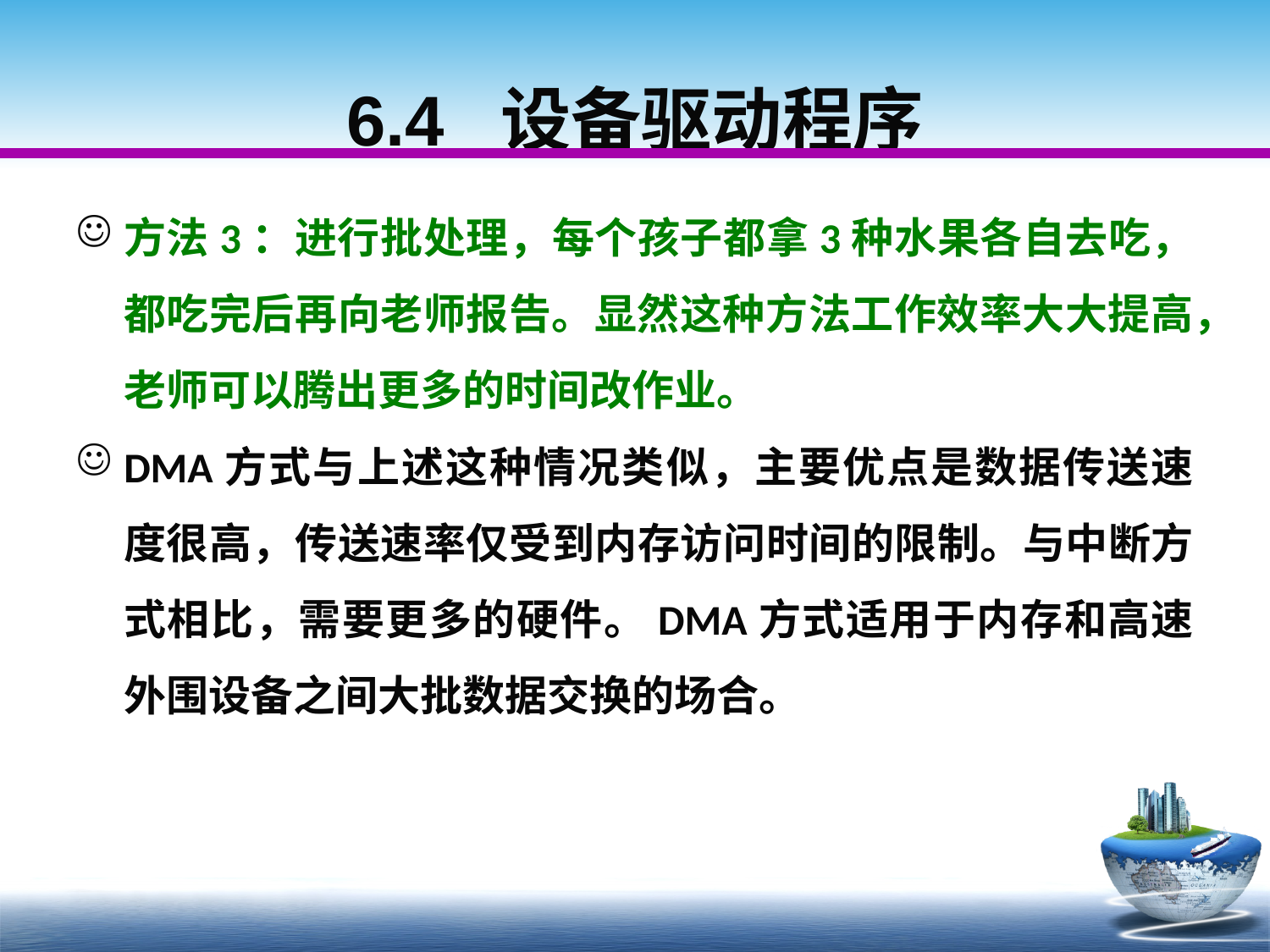

# 6.4  设备驱动程序

方法3：进行批处理，每个孩子都拿3种水果各自去吃，都吃完后再向老师报告。显然这种方法工作效率大大提高，老师可以腾出更多的时间改作业。
DMA方式与上述这种情况类似，主要优点是数据传送速度很高，传送速率仅受到内存访问时间的限制。与中断方式相比，需要更多的硬件。DMA方式适用于内存和高速外围设备之间大批数据交换的场合。